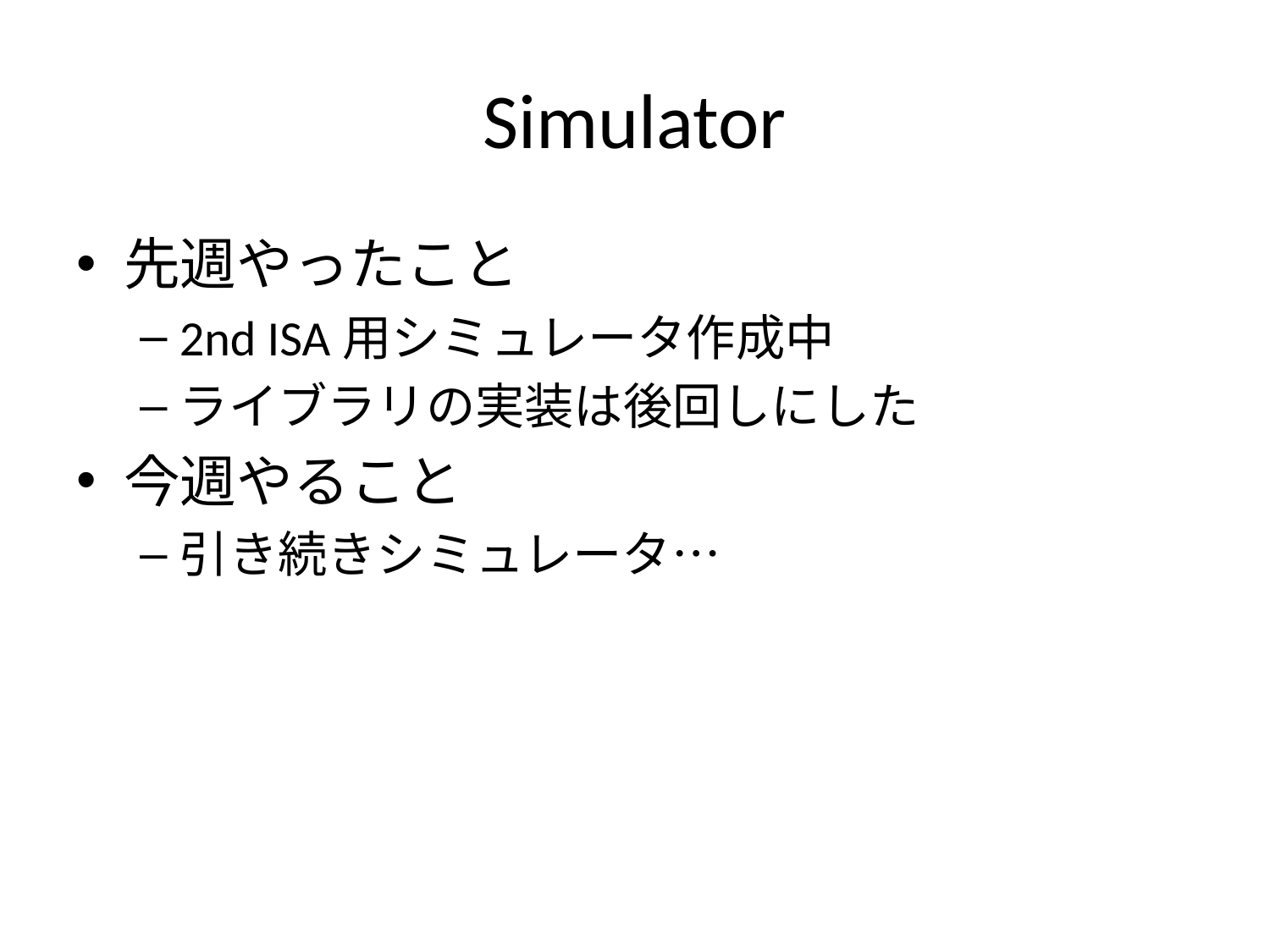

# Simulator
先週やったこと
2nd ISA用シミュレータ作成中
ライブラリの実装は後回しにした
今週やること
引き続きシミュレータ…